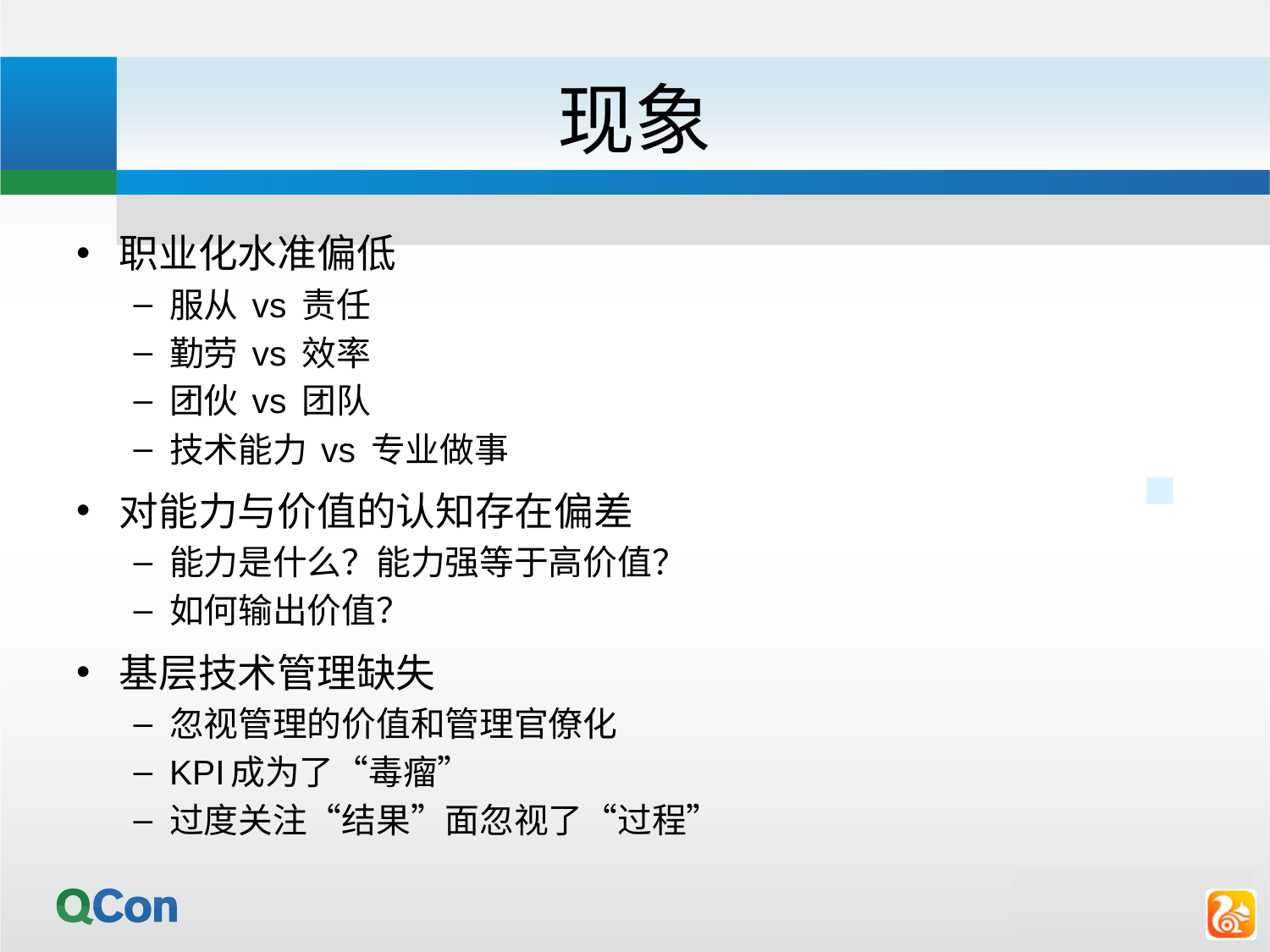

# 现象
职业化水准偏低
服从 vs 责任
勤劳 vs 效率
团伙 vs 团队
技术能力 vs 专业做事
对能力与价值的认知存在偏差
能力是什么？能力强等于高价值？
如何输出价值？
基层技术管理缺失
忽视管理的价值和管理官僚化
KPI成为了“毒瘤”
过度关注“结果”面忽视了“过程”